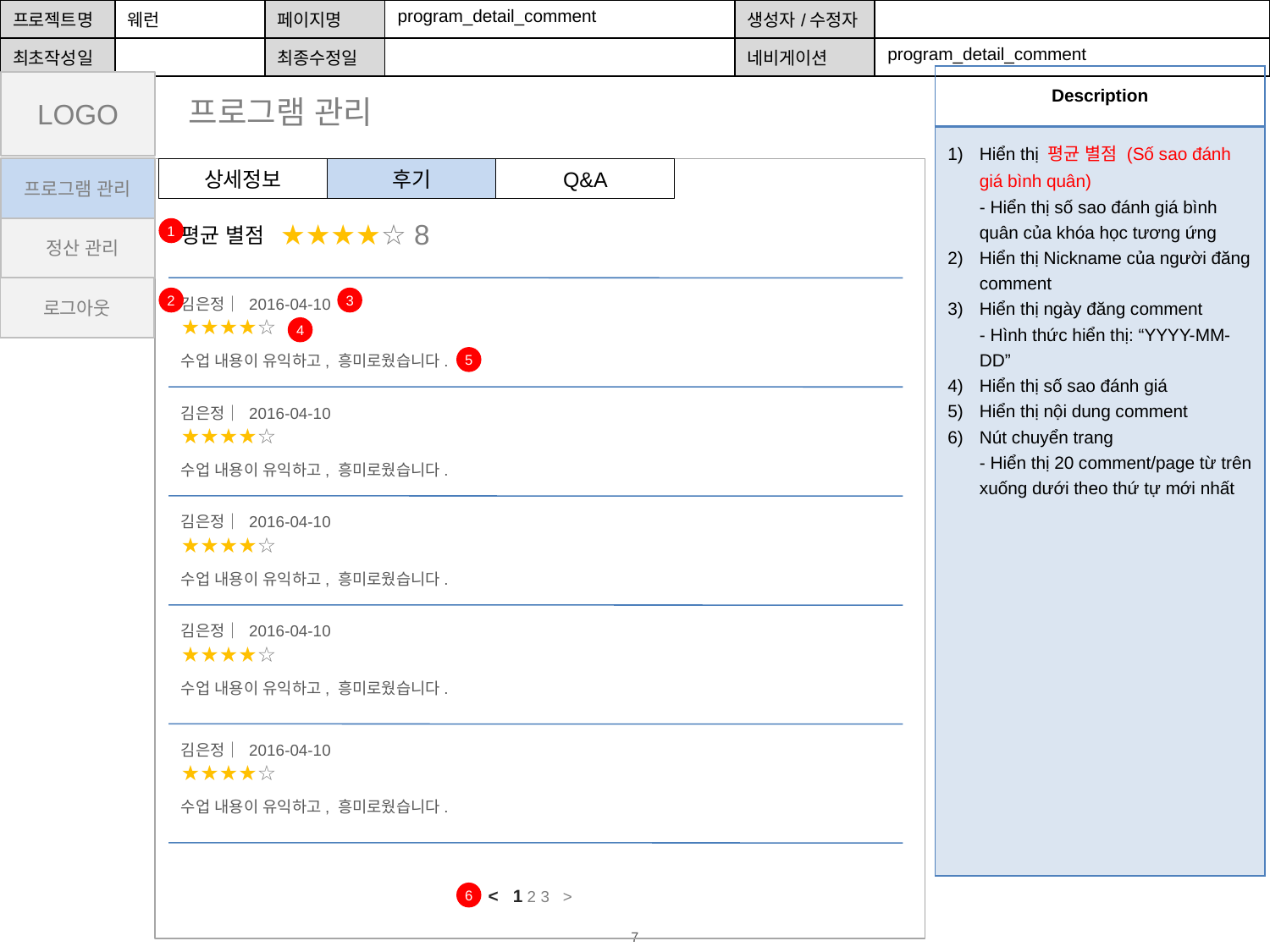

| 프로젝트명 | 웨런 | 페이지명 | program\_detail\_comment | 생성자/수정자 |  |
| --- | --- | --- | --- | --- | --- |
| 최초작성일 |  | 최종수정일 |  | 네비게이션 | program\_detail\_comment |
| Description |
| --- |
| Hiển thị 평균 별점 (Số sao đánh giá bình quân) - Hiển thị số sao đánh giá bình quân của khóa học tương ứng Hiển thị Nickname của người đăng comment Hiển thị ngày đăng comment - Hình thức hiển thị: “YYYY-MM-DD” Hiển thị số sao đánh giá Hiển thị nội dung comment Nút chuyển trang - Hiển thị 20 comment/page từ trên xuống dưới theo thứ tự mới nhất |
LOGO
프로그램 관리
프로그램 관리

상세정보
후기
Q&A
★★★★☆ 8
평균 별점
 정산 관리
1
로그아웃
2
3
김은정｜ 2016-04-10

수업 내용이 유익하고, 흥미로웠습니다.

★★★★☆
4
5
김은정｜ 2016-04-10

수업 내용이 유익하고, 흥미로웠습니다.

★★★★☆
김은정｜ 2016-04-10

수업 내용이 유익하고, 흥미로웠습니다.

★★★★☆
김은정｜ 2016-04-10

수업 내용이 유익하고, 흥미로웠습니다.

★★★★☆
김은정｜ 2016-04-10

수업 내용이 유익하고, 흥미로웠습니다.

★★★★☆
<   1 2 3   >
6